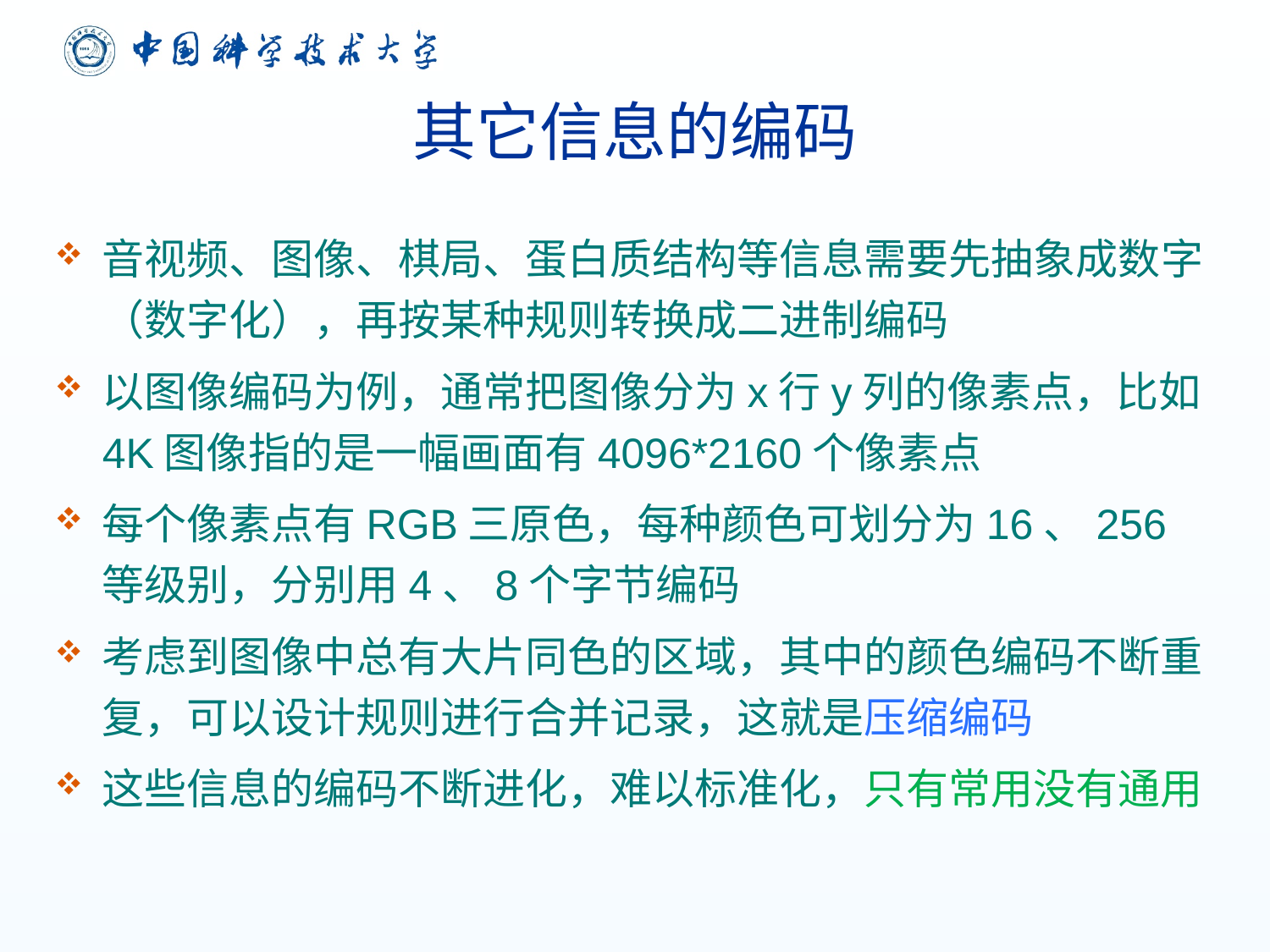

# 其它信息的编码
音视频、图像、棋局、蛋白质结构等信息需要先抽象成数字（数字化），再按某种规则转换成二进制编码
以图像编码为例，通常把图像分为x行y列的像素点，比如4K图像指的是一幅画面有4096*2160个像素点
每个像素点有RGB三原色，每种颜色可划分为16、256等级别，分别用4、8个字节编码
考虑到图像中总有大片同色的区域，其中的颜色编码不断重复，可以设计规则进行合并记录，这就是压缩编码
这些信息的编码不断进化，难以标准化，只有常用没有通用